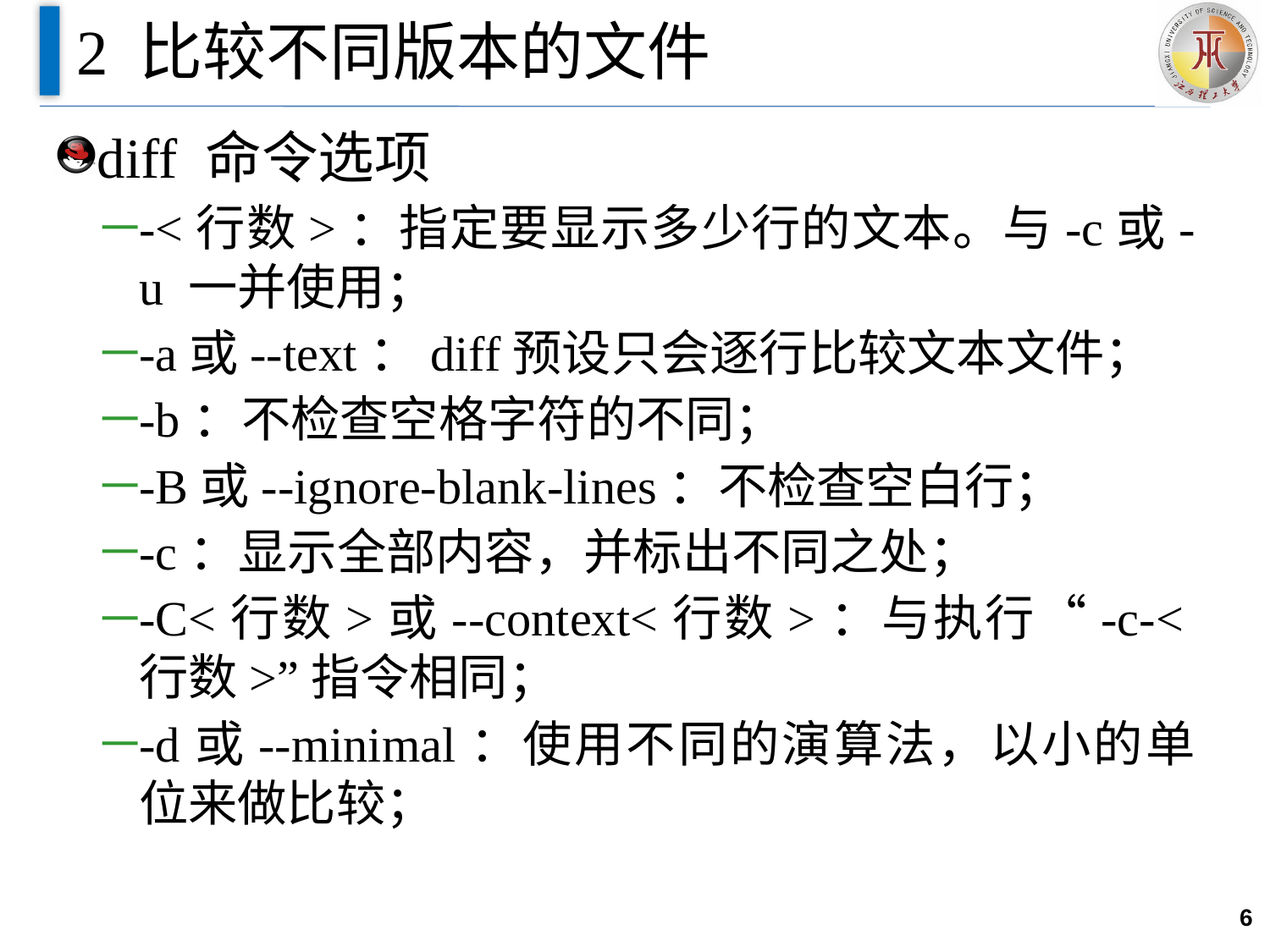

# 2 比较不同版本的文件
diff 命令选项
-<行数>：指定要显示多少行的文本。与-c或-u 一并使用；
-a或--text：diff预设只会逐行比较文本文件；
-b：不检查空格字符的不同；
-B或--ignore-blank-lines：不检查空白行；
-c：显示全部内容，并标出不同之处；
-C<行数>或--context<行数>：与执行“-c-<行数>”指令相同；
-d或--minimal：使用不同的演算法，以小的单位来做比较；
6